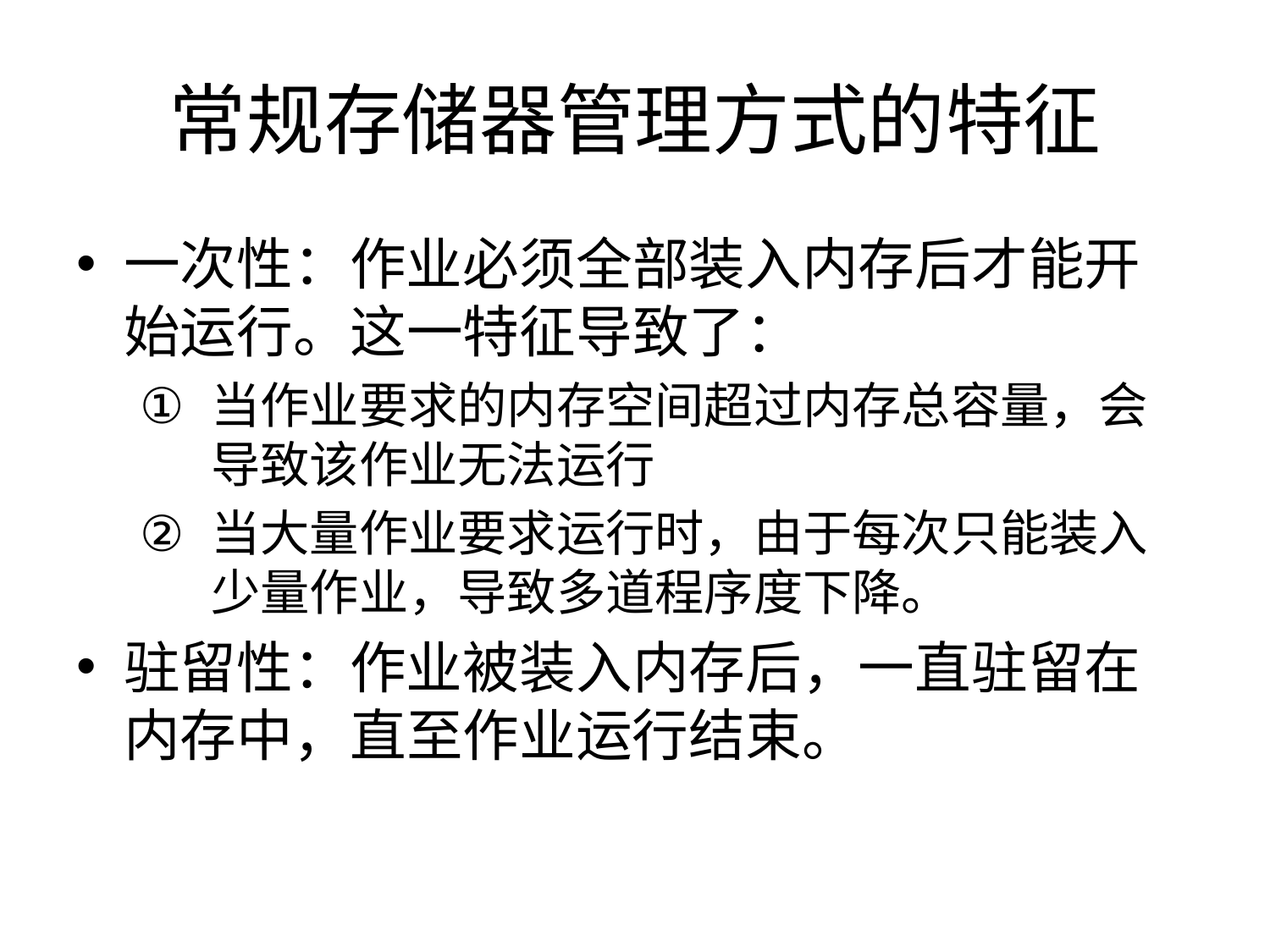

# 常规存储器管理方式的特征
一次性：作业必须全部装入内存后才能开始运行。这一特征导致了：
当作业要求的内存空间超过内存总容量，会导致该作业无法运行
当大量作业要求运行时，由于每次只能装入少量作业，导致多道程序度下降。
驻留性：作业被装入内存后，一直驻留在内存中，直至作业运行结束。